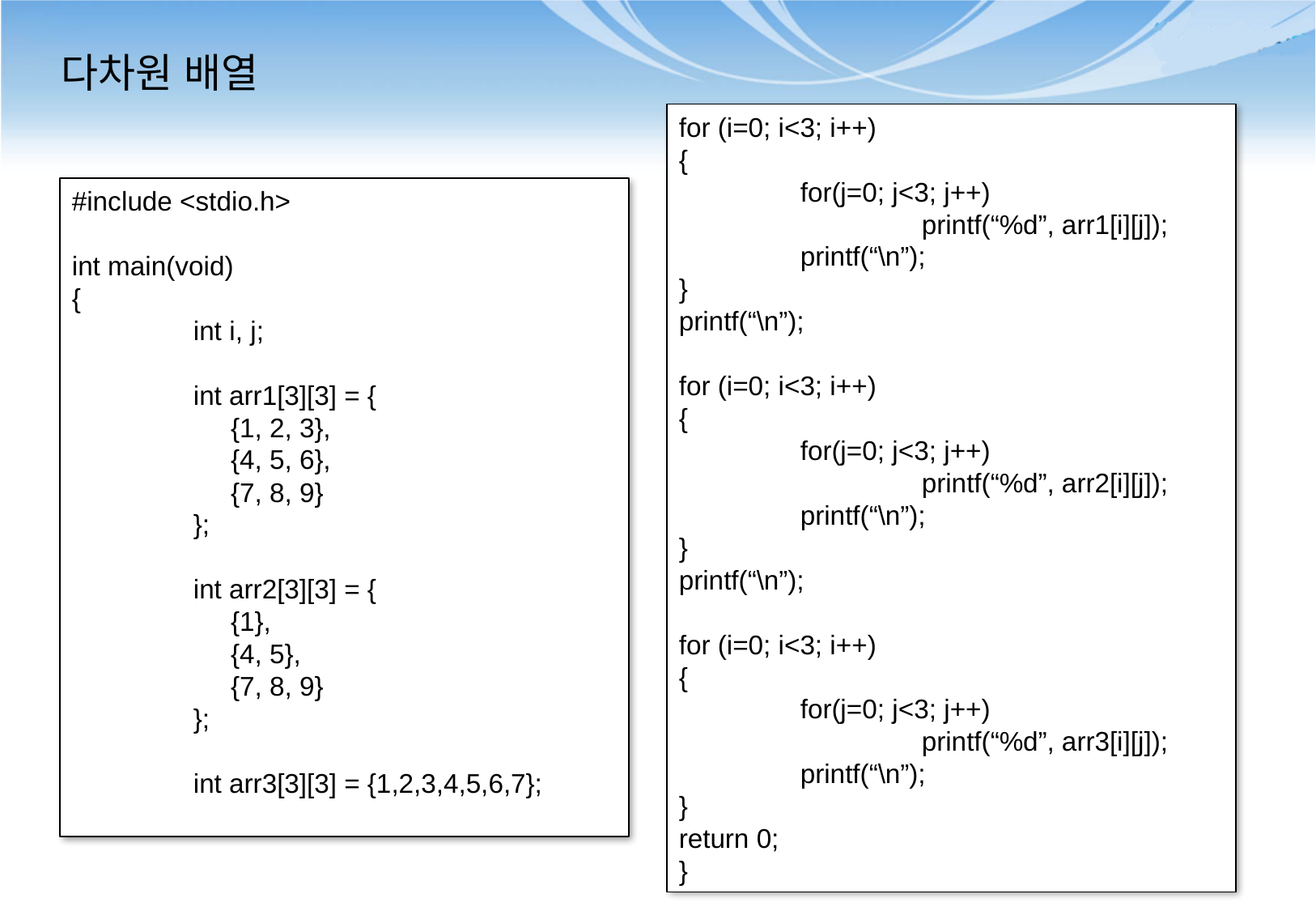

# 다차원 배열
for (i=0; i<3; i++)
{
	for(j=0; j<3; j++)
		printf(“%d”, arr1[i][j]);
	printf(“\n”);
}
printf(“\n”);

for (i=0; i<3; i++)
{
	for(j=0; j<3; j++)
		printf(“%d”, arr2[i][j]);
	printf(“\n”);
}
printf(“\n”);

for (i=0; i<3; i++)
{
	for(j=0; j<3; j++)
		printf(“%d”, arr3[i][j]);
	printf(“\n”);
}
return 0;
}

#include <stdio.h>

int main(void)
{
	int i, j;

	int arr1[3][3] = {
	     {1, 2, 3},
	     {4, 5, 6},
	     {7, 8, 9}
	};

	int arr2[3][3] = {
	     {1},
	     {4, 5},
	     {7, 8, 9}
	};

	int arr3[3][3] = {1,2,3,4,5,6,7};